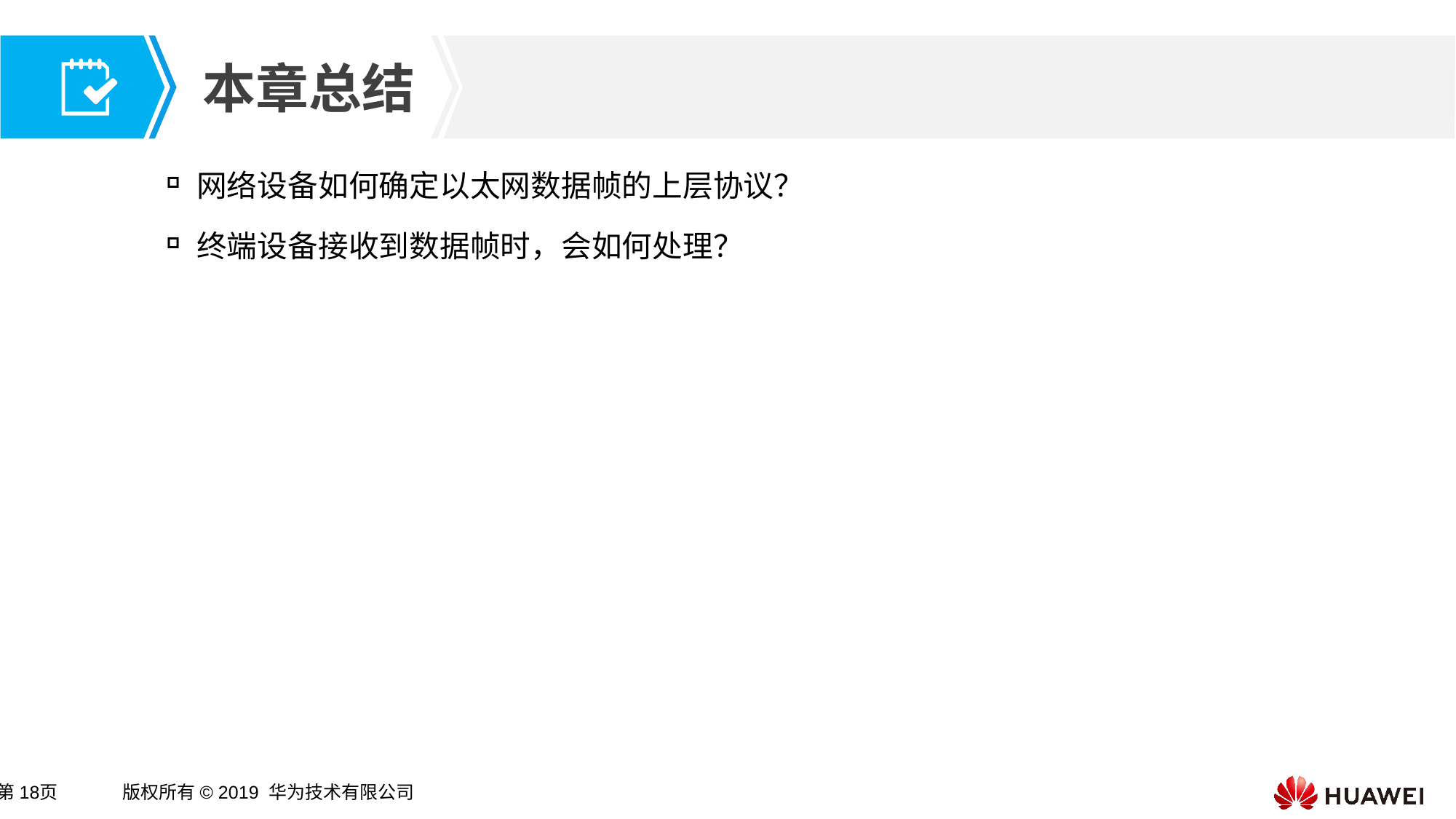

网络设备如何确定以太网数据帧的上层协议？
终端设备接收到数据帧时，会如何处理？